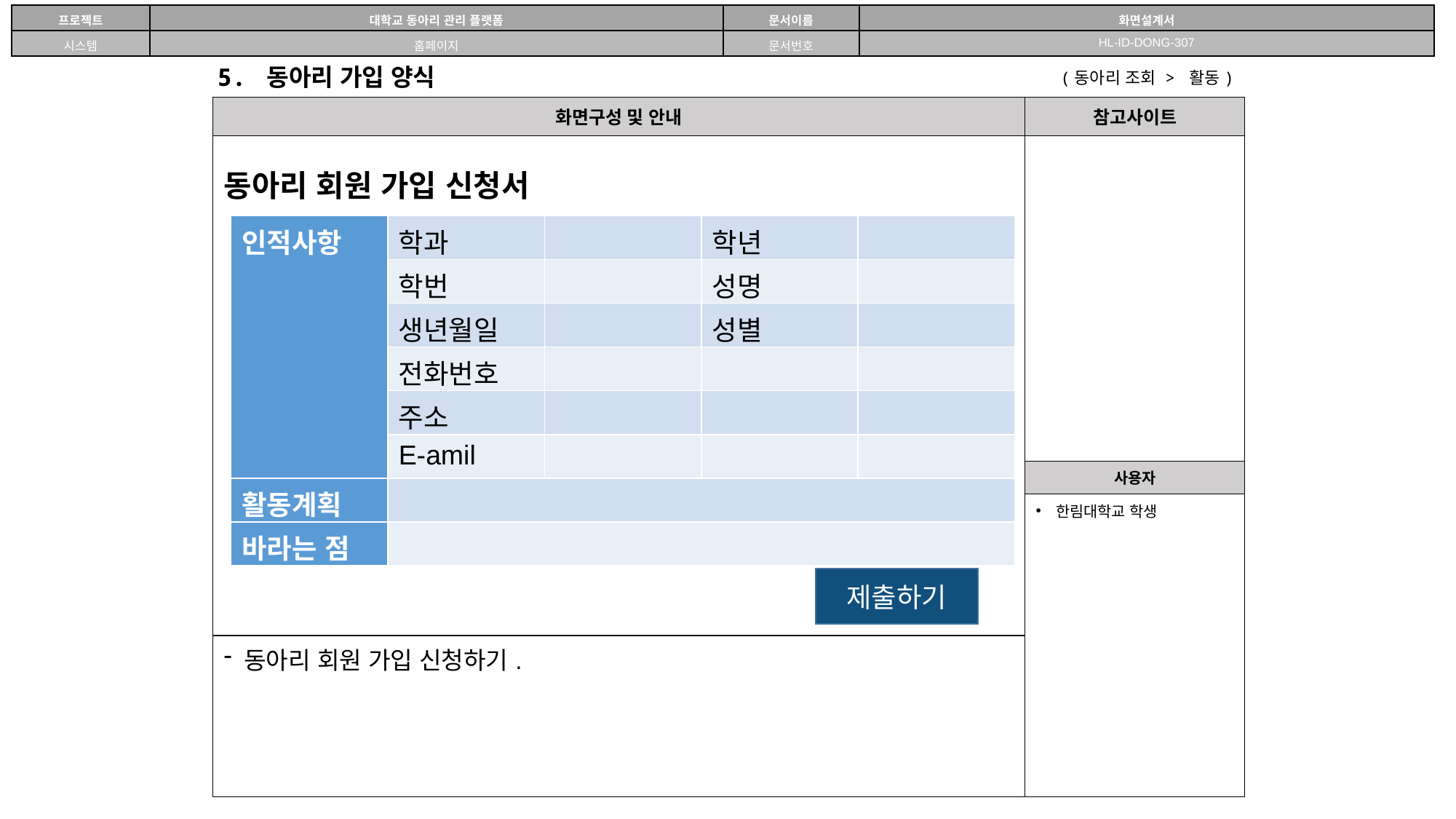

| 프로젝트 | 대학교 동아리 관리 플랫폼 | 문서이름 | 화면설계서 |
| --- | --- | --- | --- |
| 시스템 | 홈페이지 | 문서번호 | HL-ID-DONG-307 |
5. 동아리 가입 양식
(동아리 조회 > 활동)
| 화면구성 및 안내 | 참고사이트 |
| --- | --- |
| 동아리 회원 가입 신청서 |  |
|  | 사용자 |
|  | 한림대학교 학생 |
| 동아리 회원 가입 신청하기. |  |
동아리
| 인적사항 | 학과 |  | 학년 |  |
| --- | --- | --- | --- | --- |
|  | 학번 |  | 성명 |  |
|  | 생년월일 |  | 성별 |  |
|  | 전화번호 |  |  |  |
|  | 주소 |  |  |  |
|  | E-amil |  |  |  |
| 활동계획 |  |  |  |  |
| 바라는 점 |  |  |  |  |
제출하기